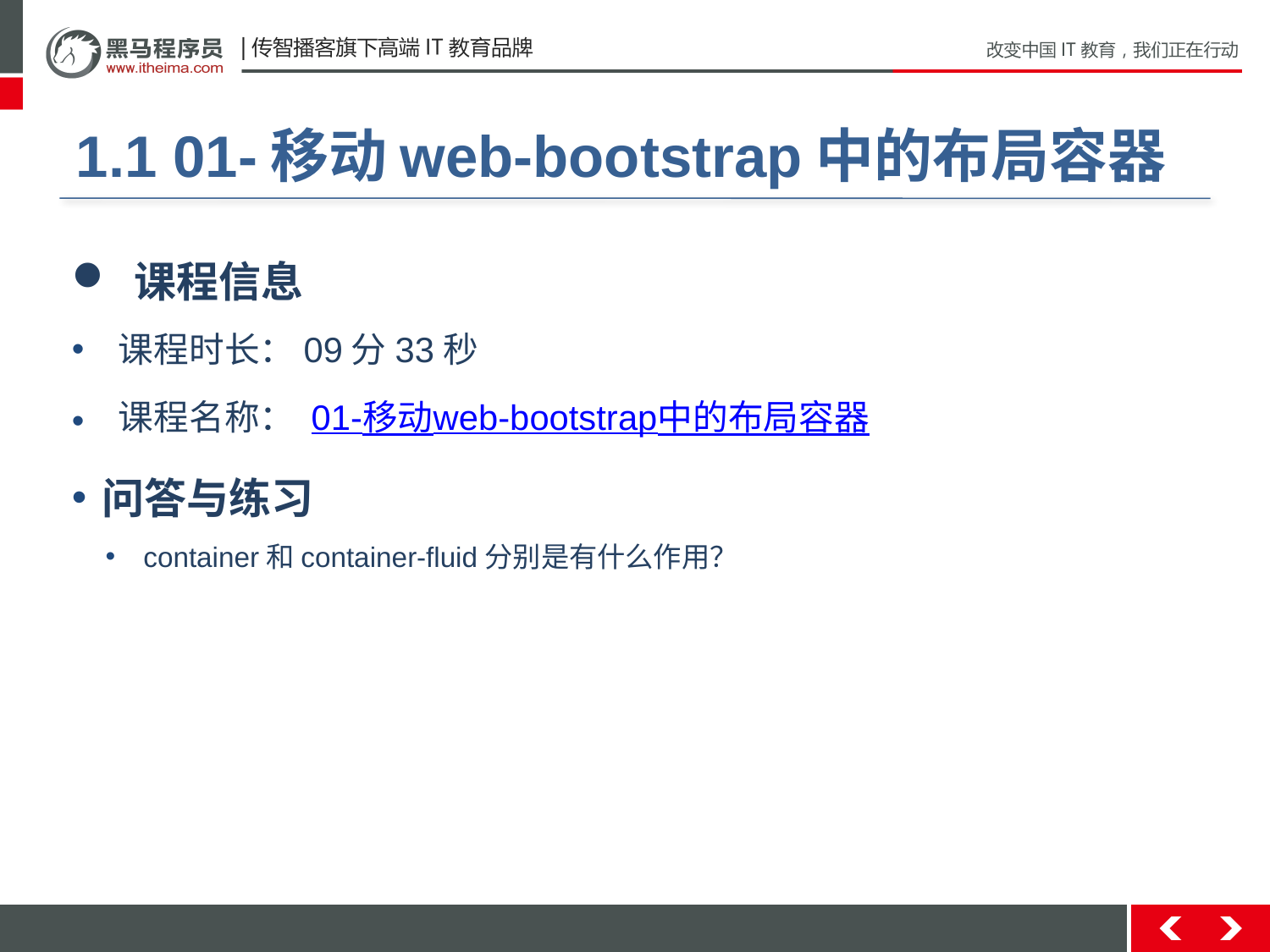

#
1.1 01-移动web-bootstrap中的布局容器
 课程信息
 课程时长：09分33秒
 课程名称： 01-移动web-bootstrap中的布局容器
问答与练习
 container和container-fluid分别是有什么作用？